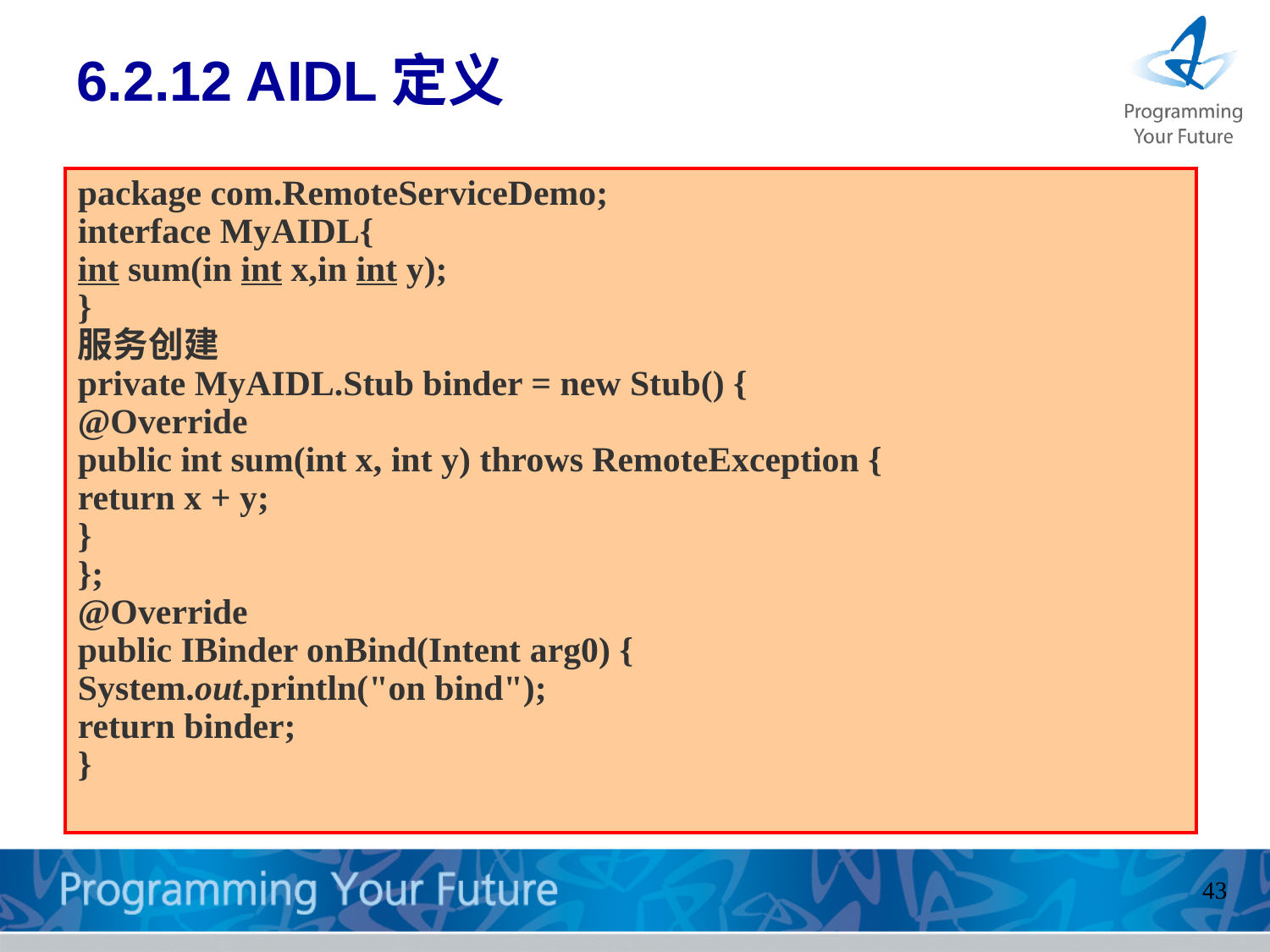

# 6.2.12 AIDL定义
package com.RemoteServiceDemo;
interface MyAIDL{
int sum(in int x,in int y);
}
服务创建
private MyAIDL.Stub binder = new Stub() {
@Override
public int sum(int x, int y) throws RemoteException {
return x + y;
}
};
@Override
public IBinder onBind(Intent arg0) {
System.out.println("on bind");
return binder;
}